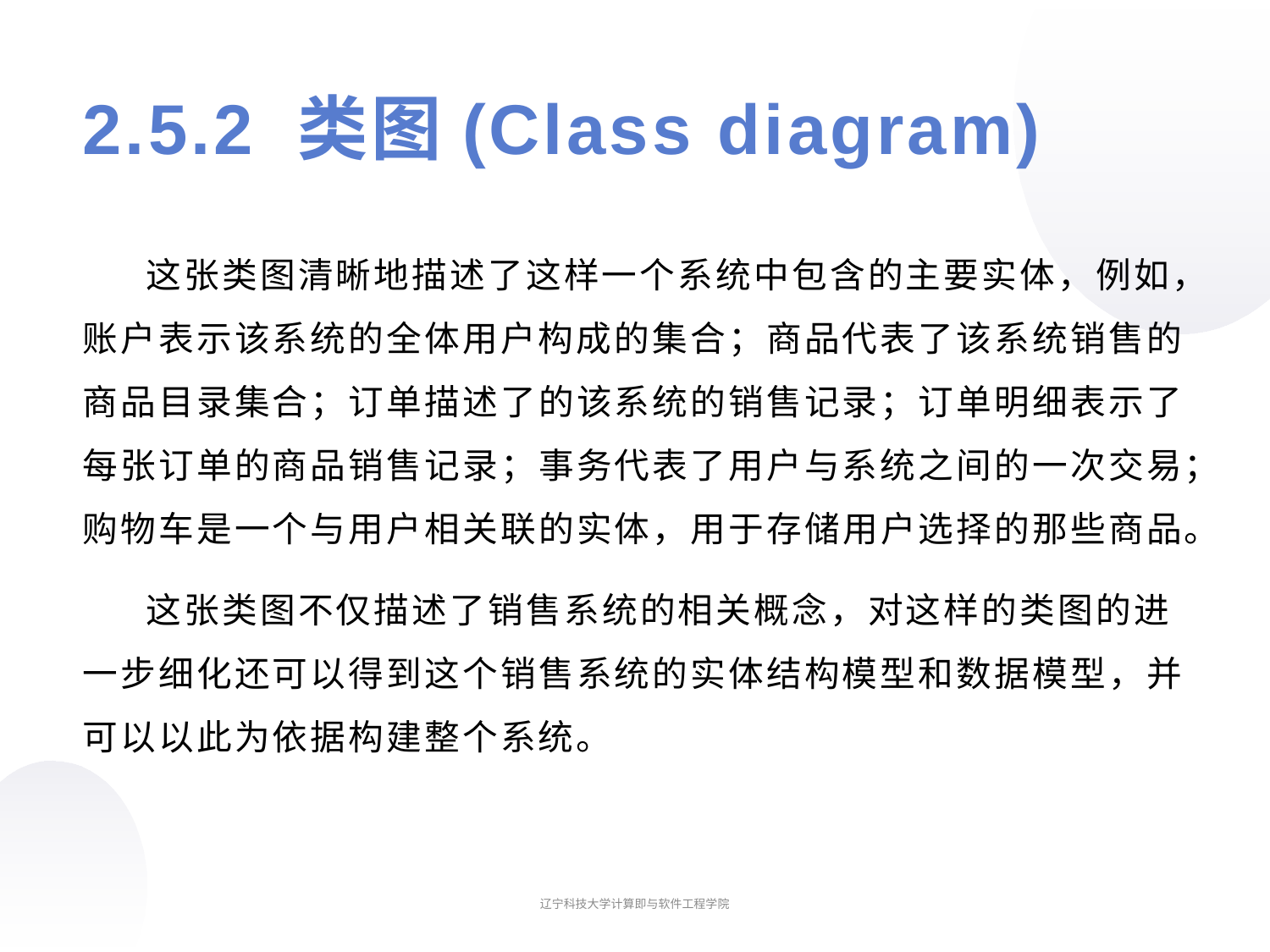

# 2.5.2 类图(Class diagram)
这张类图清晰地描述了这样一个系统中包含的主要实体，例如，账户表示该系统的全体用户构成的集合；商品代表了该系统销售的商品目录集合；订单描述了的该系统的销售记录；订单明细表示了每张订单的商品销售记录；事务代表了用户与系统之间的一次交易；购物车是一个与用户相关联的实体，用于存储用户选择的那些商品。
这张类图不仅描述了销售系统的相关概念，对这样的类图的进一步细化还可以得到这个销售系统的实体结构模型和数据模型，并可以以此为依据构建整个系统。

辽宁科技大学计算即与软件工程学院
75